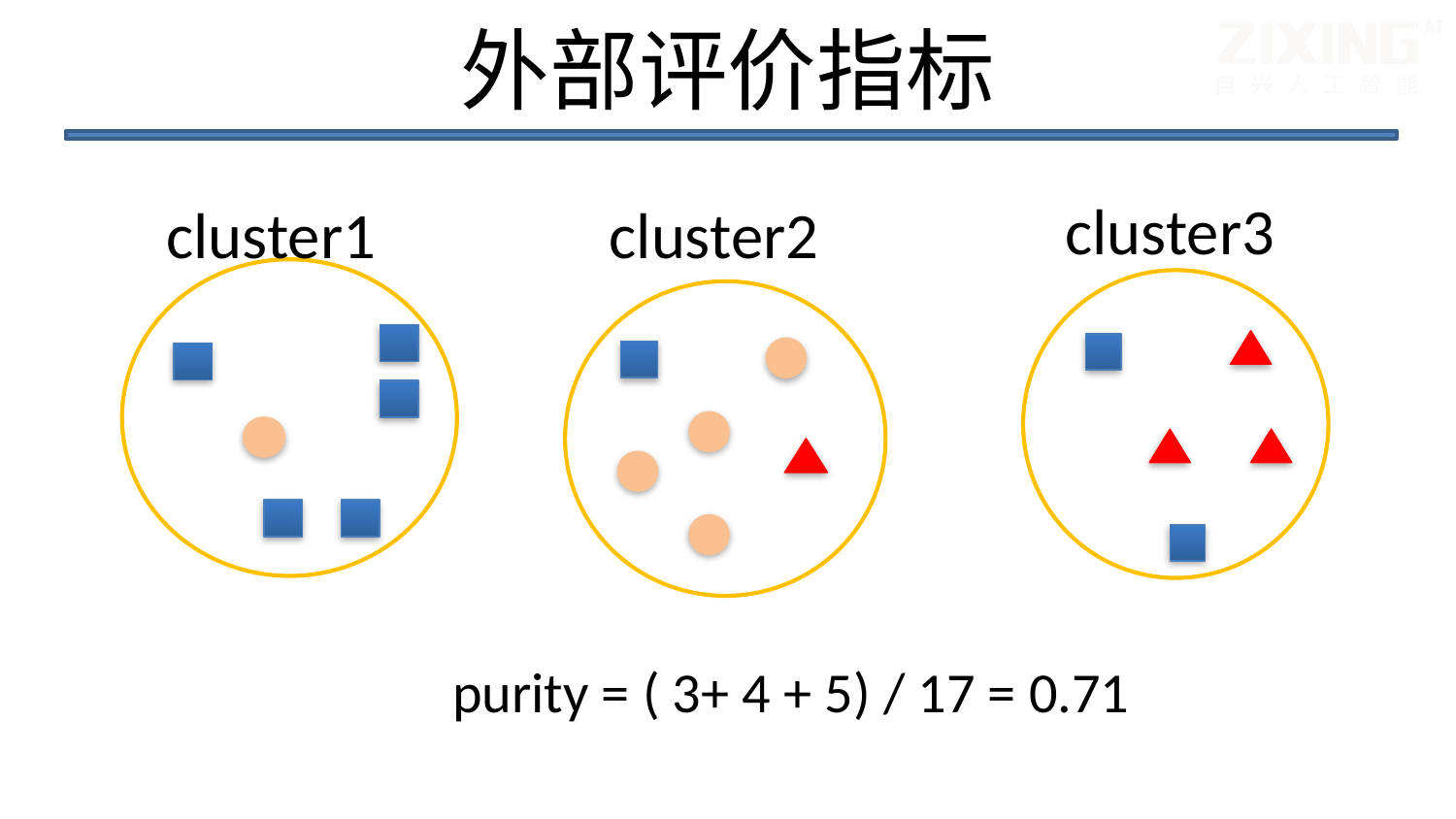

# 外部评价指标

cluster3

cluster1

cluster2

purity = ( 3+ 4 + 5) / 17 = 0.71